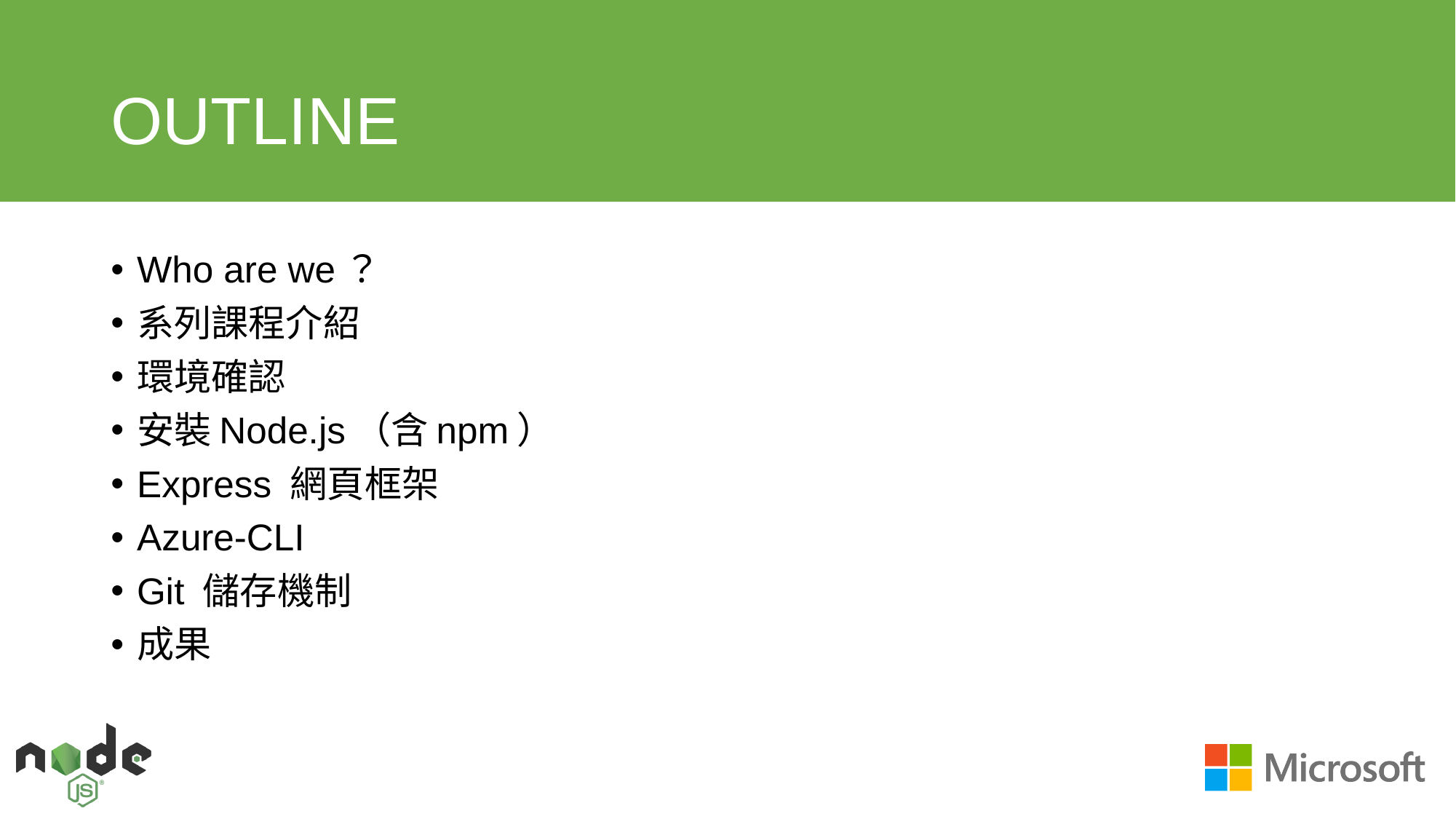

# OUTLINE
Who are we？
系列課程介紹
環境確認
安裝Node.js（含npm）
Express 網頁框架
Azure-CLI
Git 儲存機制
成果